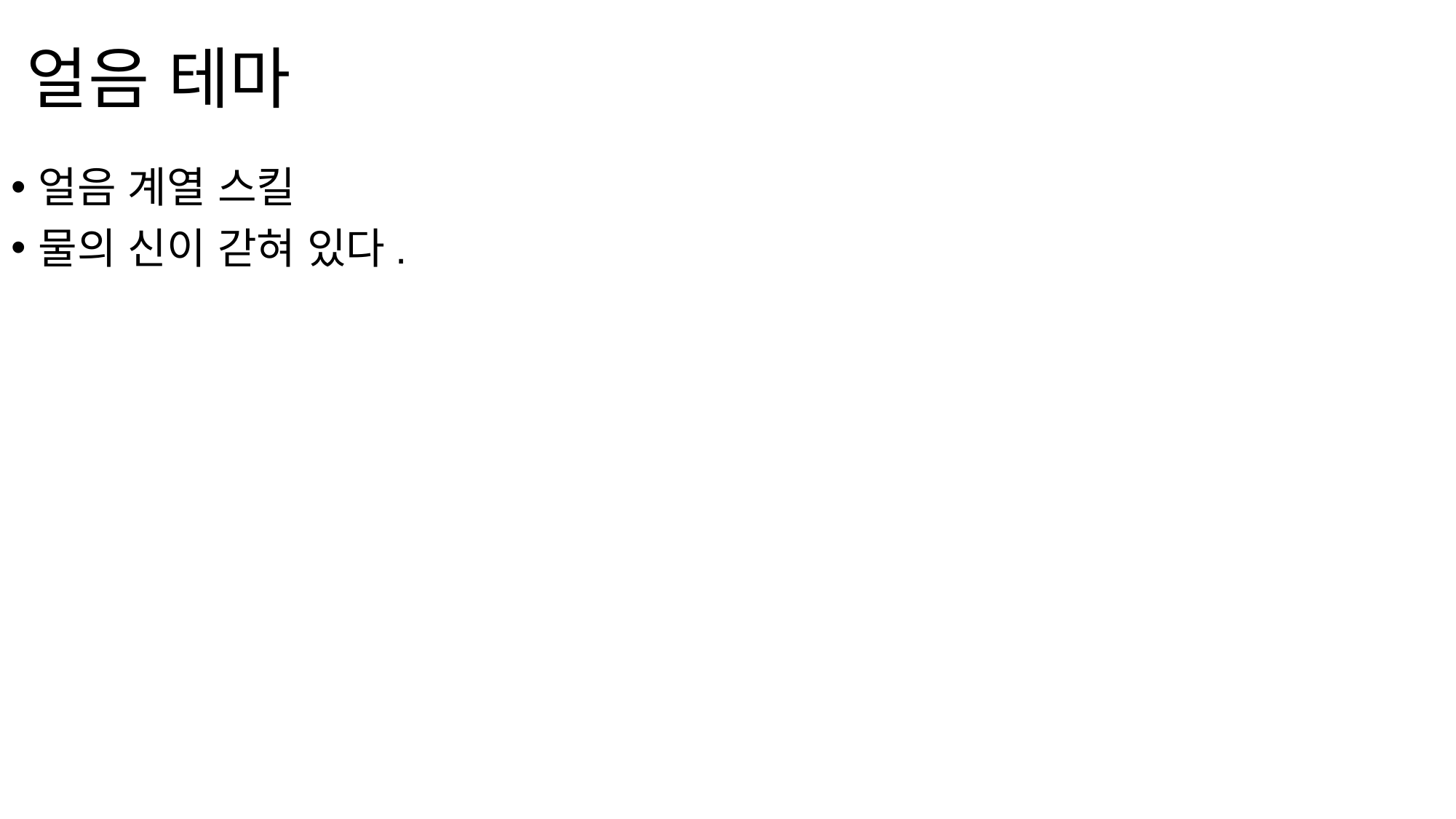

# 얼음 테마
얼음 계열 스킬
물의 신이 갇혀 있다.